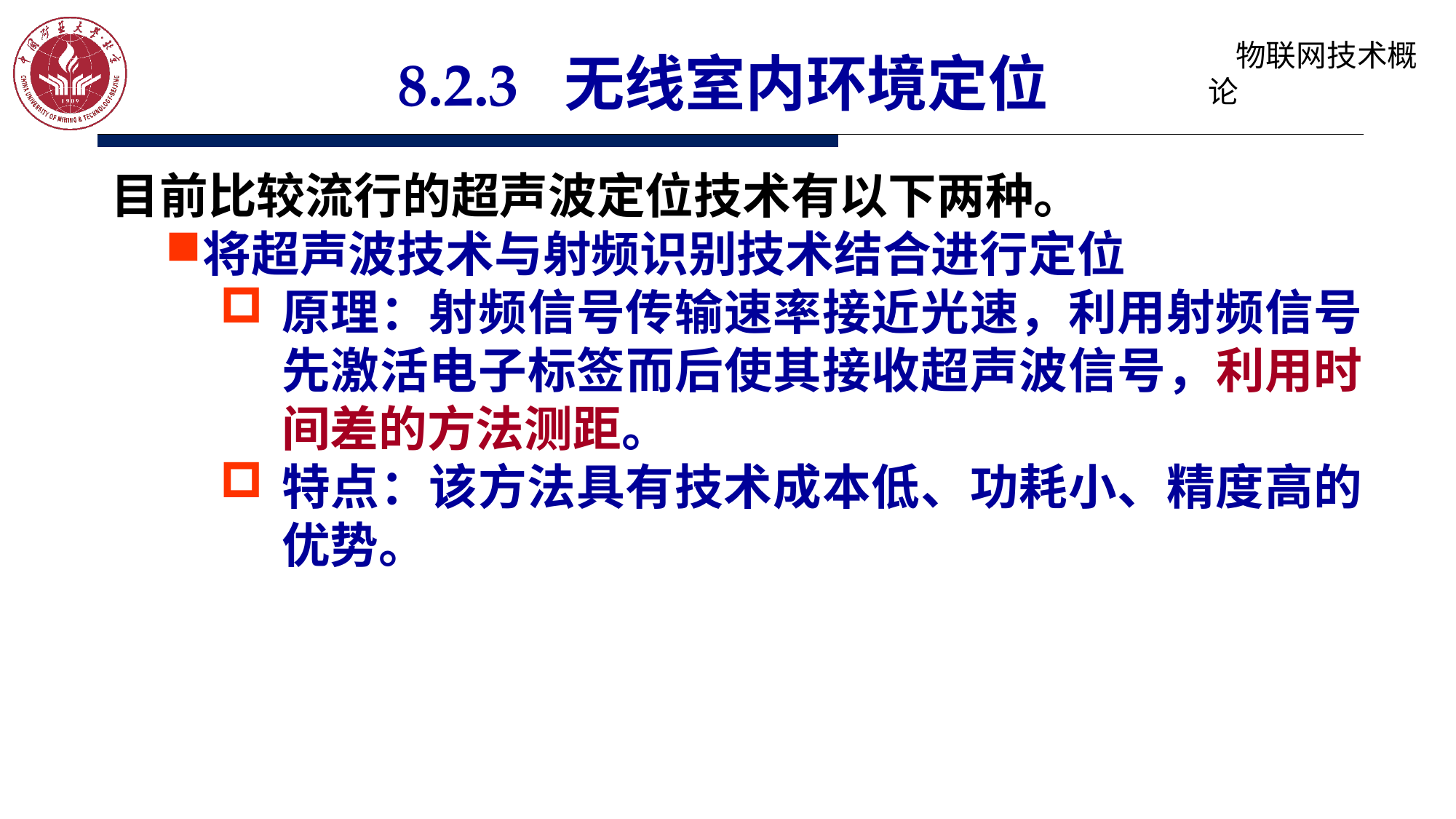

# 8.2.3  无线室内环境定位
目前比较流行的超声波定位技术有以下两种。
将超声波技术与射频识别技术结合进行定位
原理：射频信号传输速率接近光速，利用射频信号先激活电子标签而后使其接收超声波信号，利用时间差的方法测距。
特点：该方法具有技术成本低、功耗小、精度高的优势。